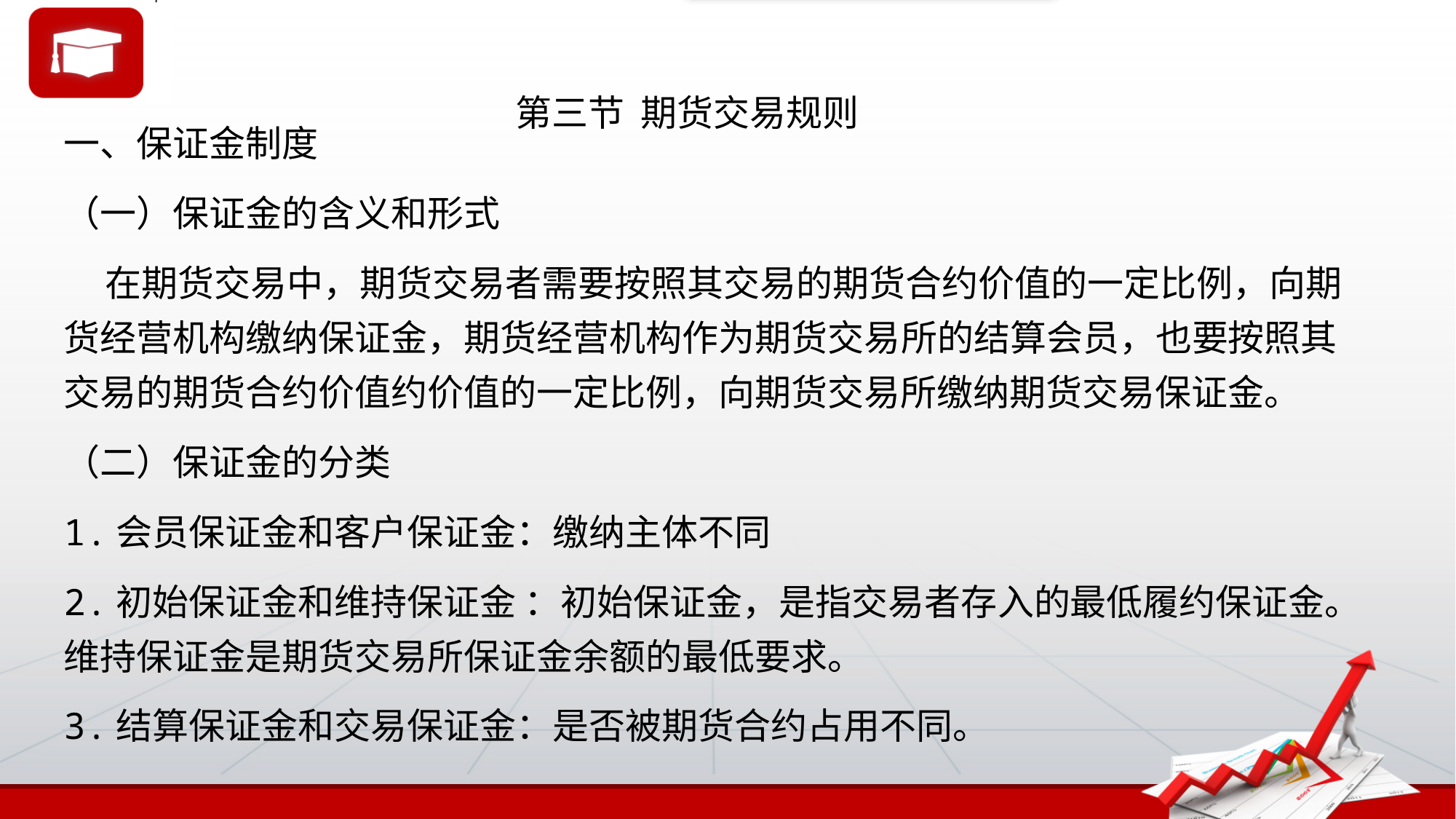

# 第三节  期货交易规则
一、保证金制度
（一）保证金的含义和形式
    在期货交易中，期货交易者需要按照其交易的期货合约价值的一定比例，向期货经营机构缴纳保证金，期货经营机构作为期货交易所的结算会员，也要按照其交易的期货合约价值约价值的一定比例，向期货交易所缴纳期货交易保证金。
（二）保证金的分类
1.会员保证金和客户保证金：缴纳主体不同
2.初始保证金和维持保证金 ：初始保证金，是指交易者存入的最低履约保证金。维持保证金是期货交易所保证金余额的最低要求。
3.结算保证金和交易保证金：是否被期货合约占用不同。